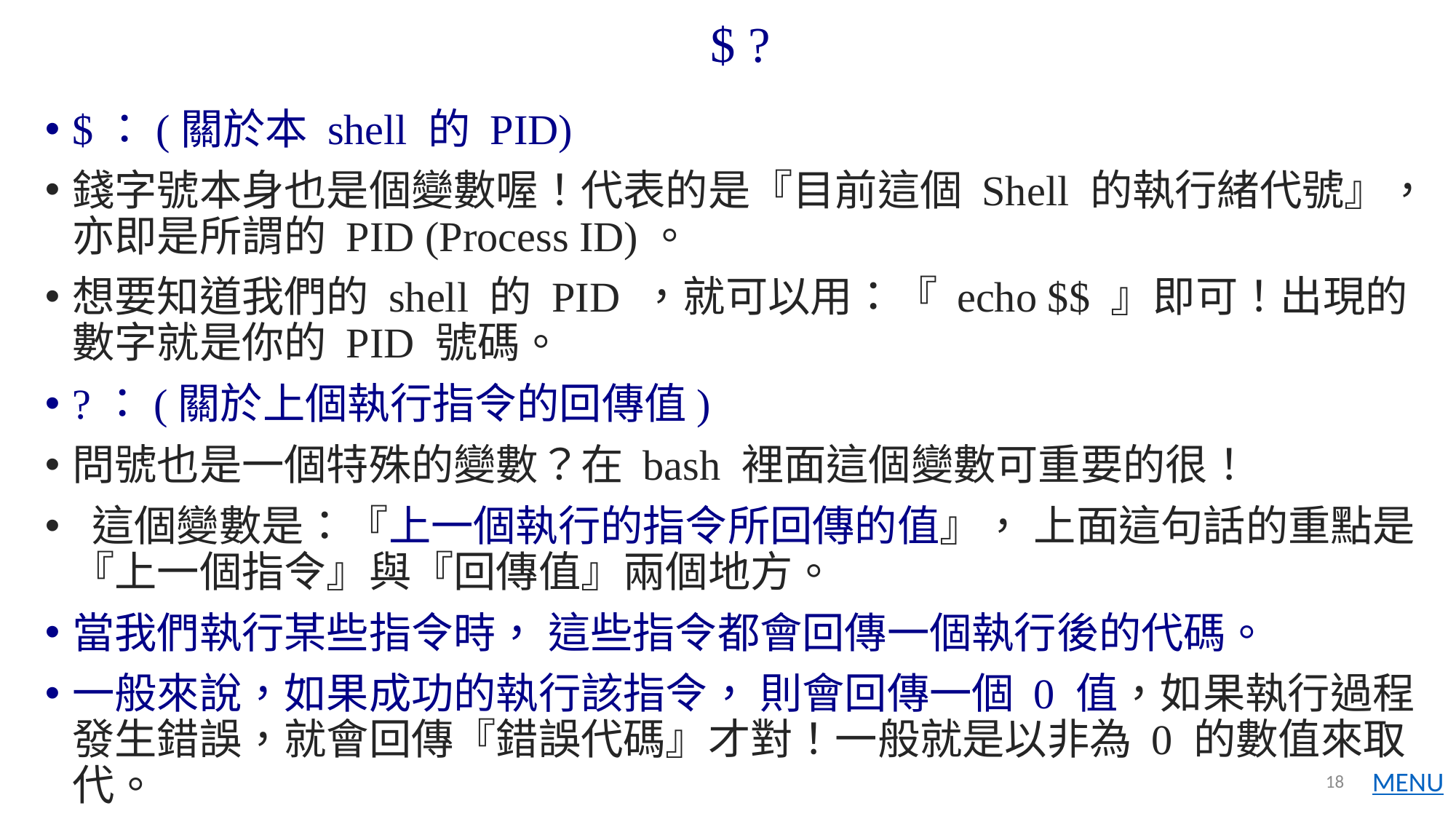

# $ ?
$：(關於本 shell 的 PID)
錢字號本身也是個變數喔！代表的是『目前這個 Shell 的執行緒代號』，亦即是所謂的 PID (Process ID)。
想要知道我們的 shell 的 PID ，就可以用：『 echo $$ 』即可！出現的數字就是你的 PID 號碼。
?：(關於上個執行指令的回傳值)
問號也是一個特殊的變數？在 bash 裡面這個變數可重要的很！
 這個變數是：『上一個執行的指令所回傳的值』， 上面這句話的重點是『上一個指令』與『回傳值』兩個地方。
當我們執行某些指令時， 這些指令都會回傳一個執行後的代碼。
一般來說，如果成功的執行該指令， 則會回傳一個 0 值，如果執行過程發生錯誤，就會回傳『錯誤代碼』才對！一般就是以非為 0 的數值來取代。
18